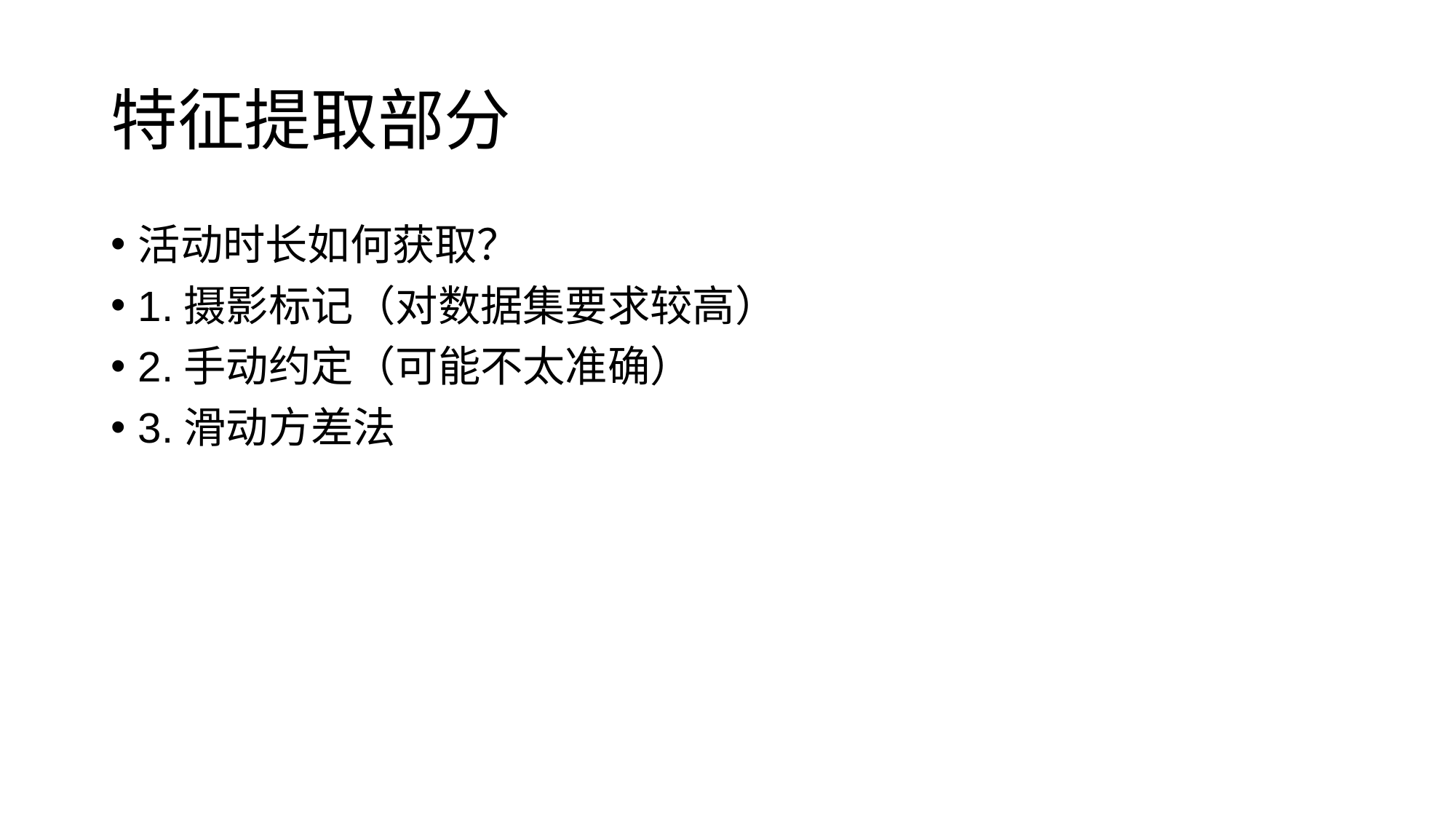

# 特征提取部分
活动时长如何获取？
1.摄影标记（对数据集要求较高）
2.手动约定（可能不太准确）
3.滑动方差法